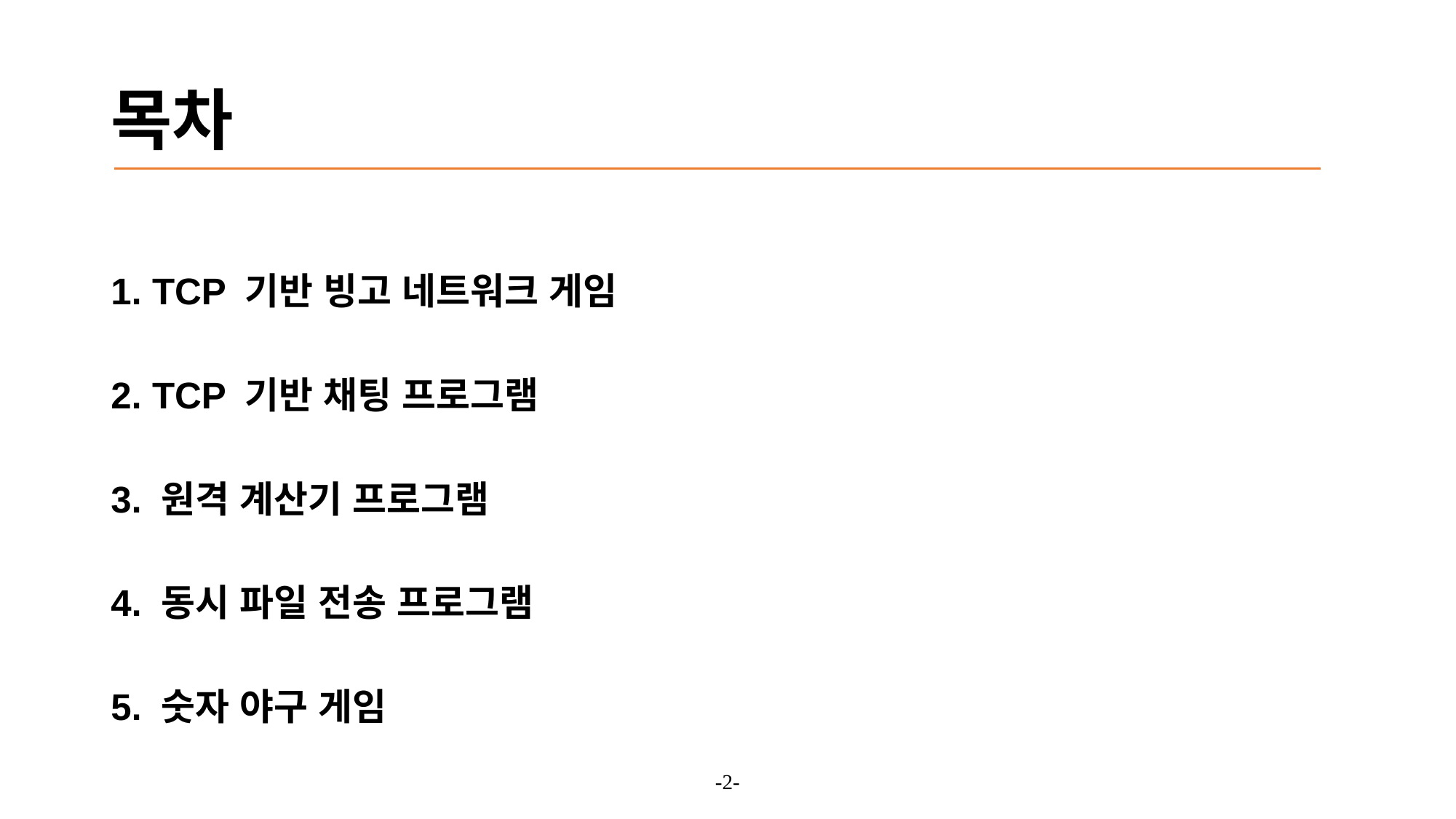

# 목차
1. TCP 기반 빙고 네트워크 게임
2. TCP 기반 채팅 프로그램
3. 원격 계산기 프로그램
4. 동시 파일 전송 프로그램
5. 숫자 야구 게임
-2-